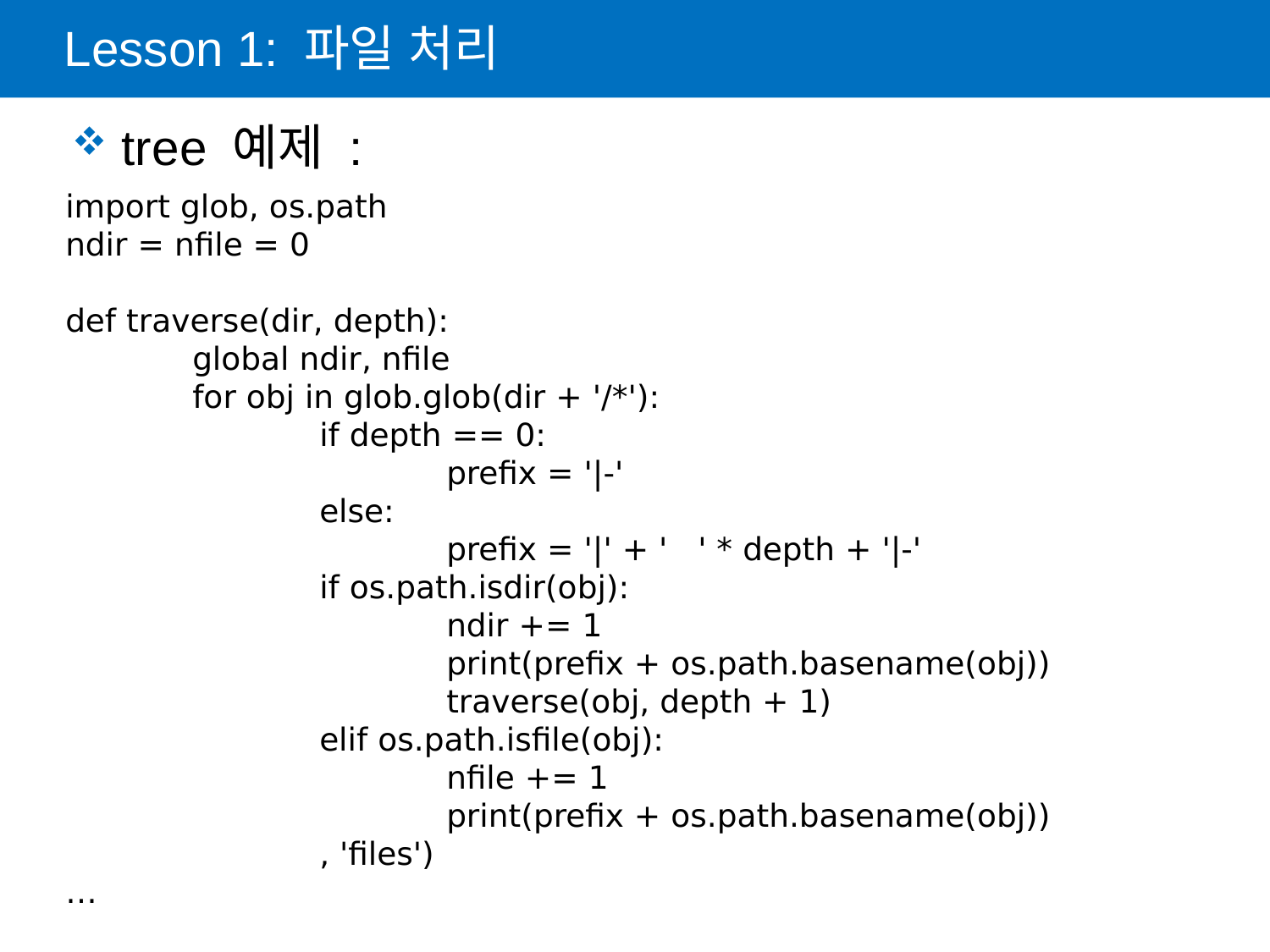

# Lesson 1: 파일 처리
 tree 예제 :

import glob, os.path
ndir = nfile = 0

def traverse(dir, depth):
	global ndir, nfile
	for obj in glob.glob(dir + '/*'):
		if depth == 0:
			prefix = '|-'
		else:
			prefix = '|' + '   ' * depth + '|-'
		if os.path.isdir(obj):
			ndir += 1
			print(prefix + os.path.basename(obj))
			traverse(obj, depth + 1)
		elif os.path.isfile(obj):
			nfile += 1
			print(prefix + os.path.basename(obj))
		, 'files')
…